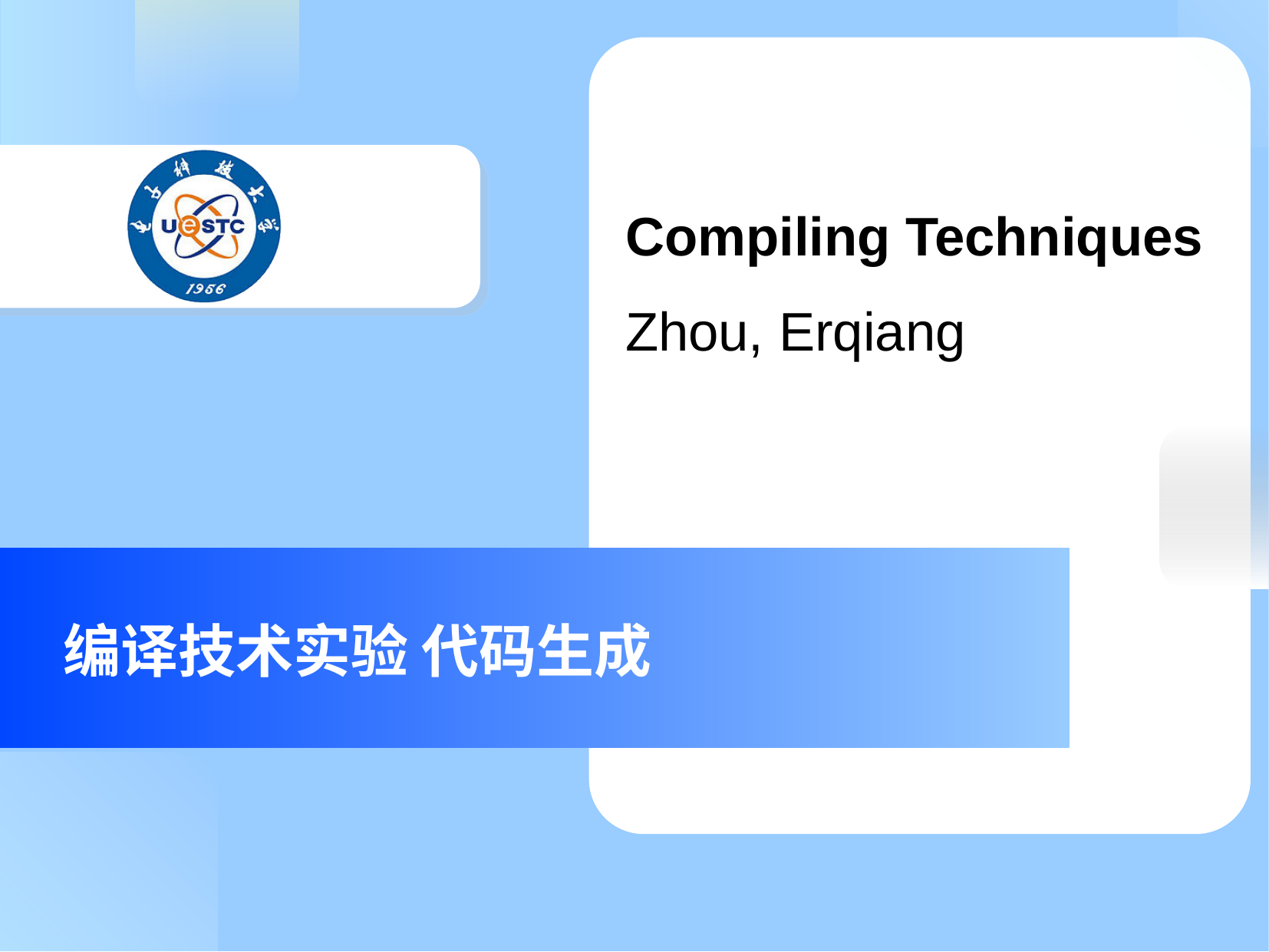

Compiling Techniques

Zhou, Erqiang
# 编译技术实验 代码生成